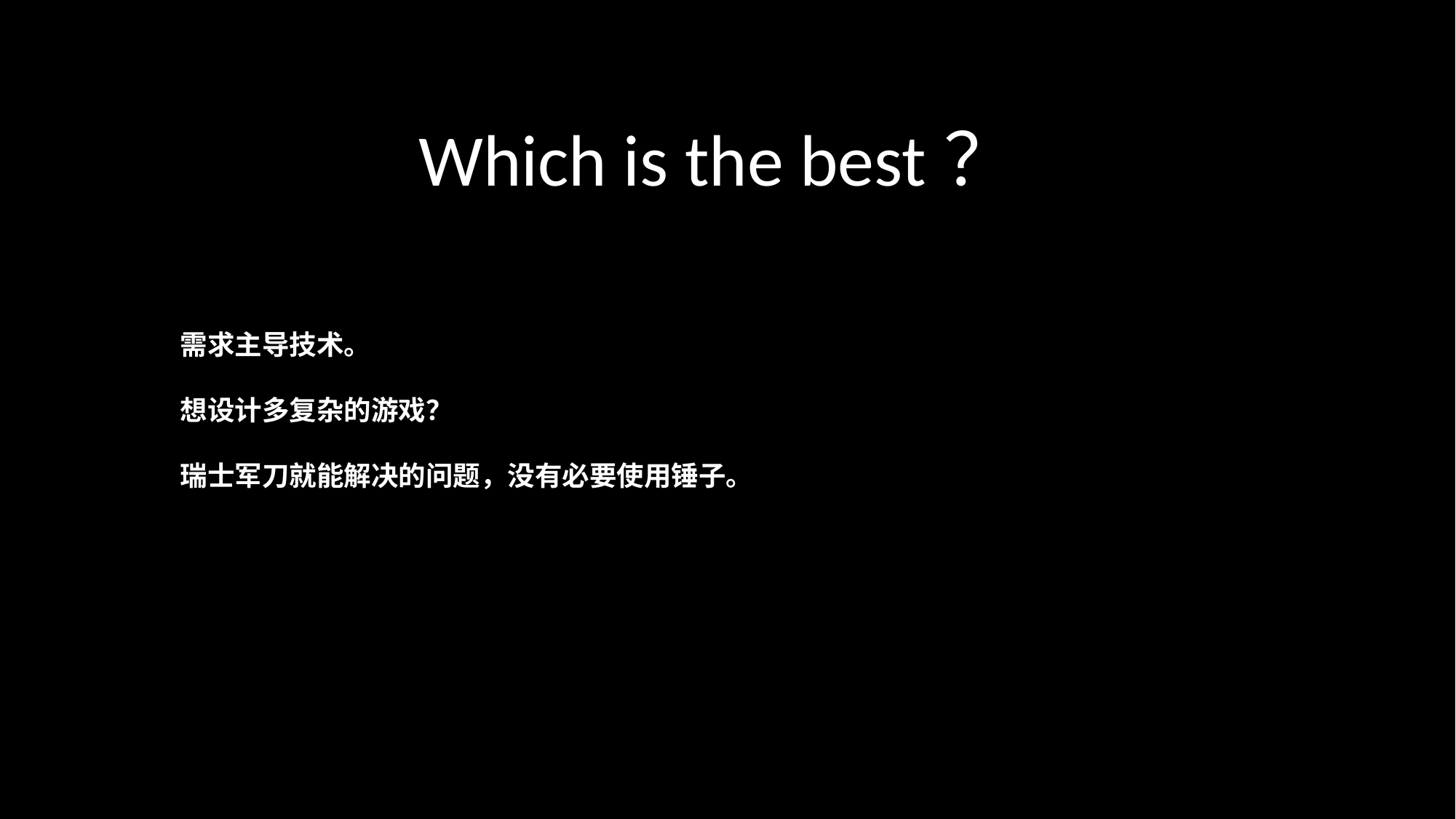

Which is the best？
需求主导技术。

想设计多复杂的游戏？

瑞士军刀就能解决的问题，没有必要使用锤子。